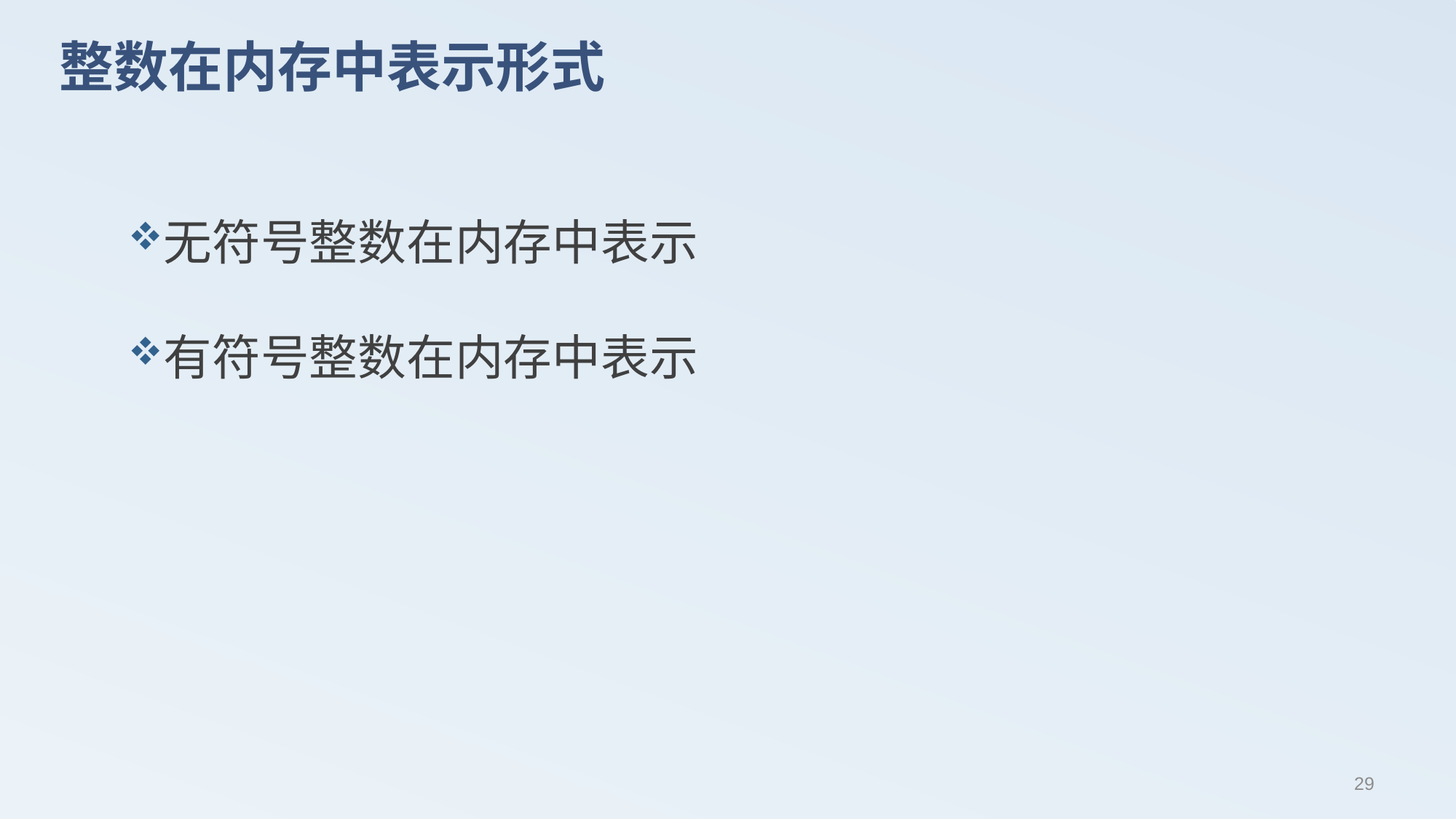

# 整数在内存中表示形式
无符号整数在内存中表示
有符号整数在内存中表示